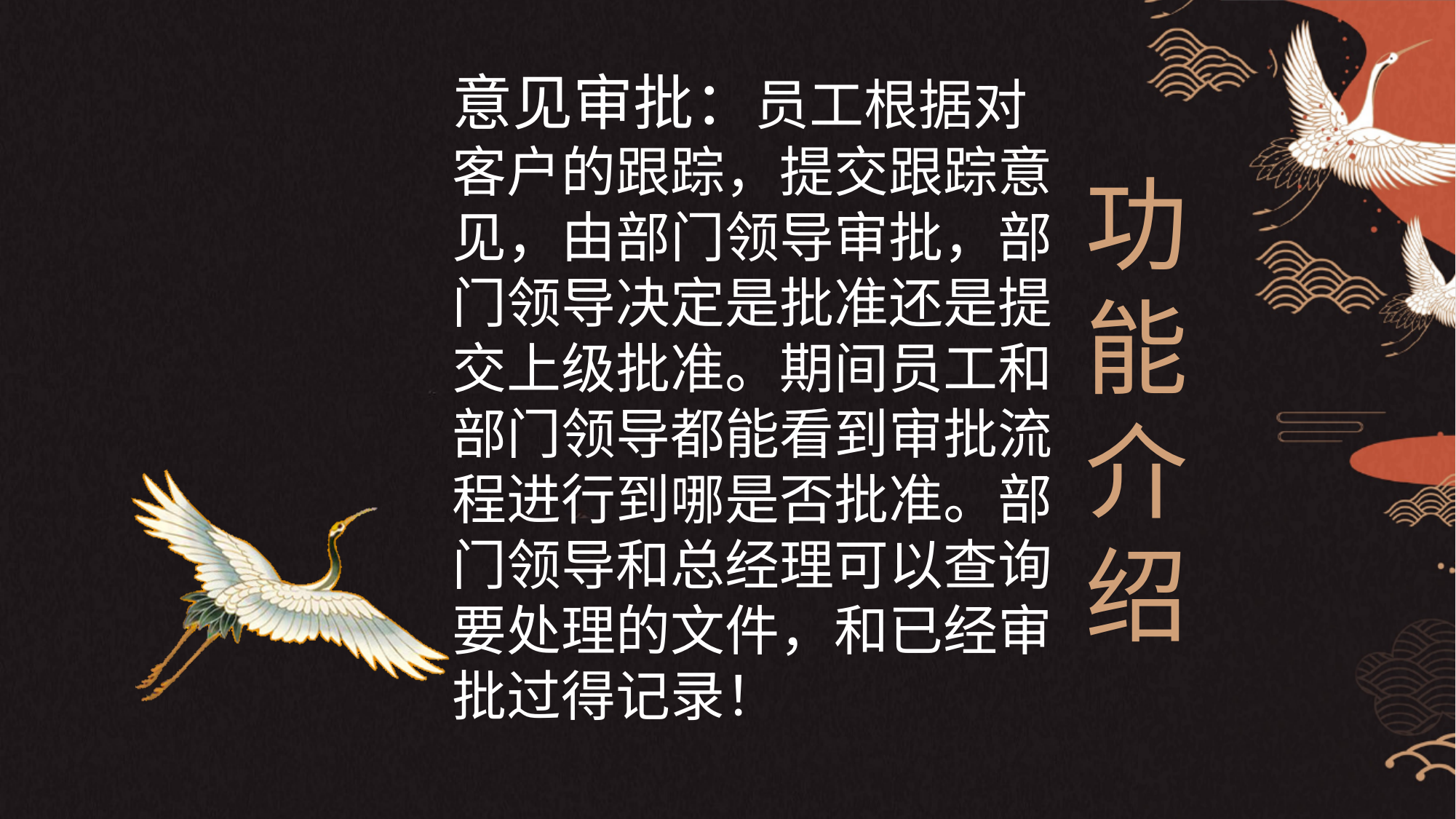

意见审批：员工根据对客户的跟踪，提交跟踪意见，由部门领导审批，部门领导决定是批准还是提交上级批准。期间员工和部门领导都能看到审批流程进行到哪是否批准。部门领导和总经理可以查询要处理的文件，和已经审批过得记录！
# 功能介绍